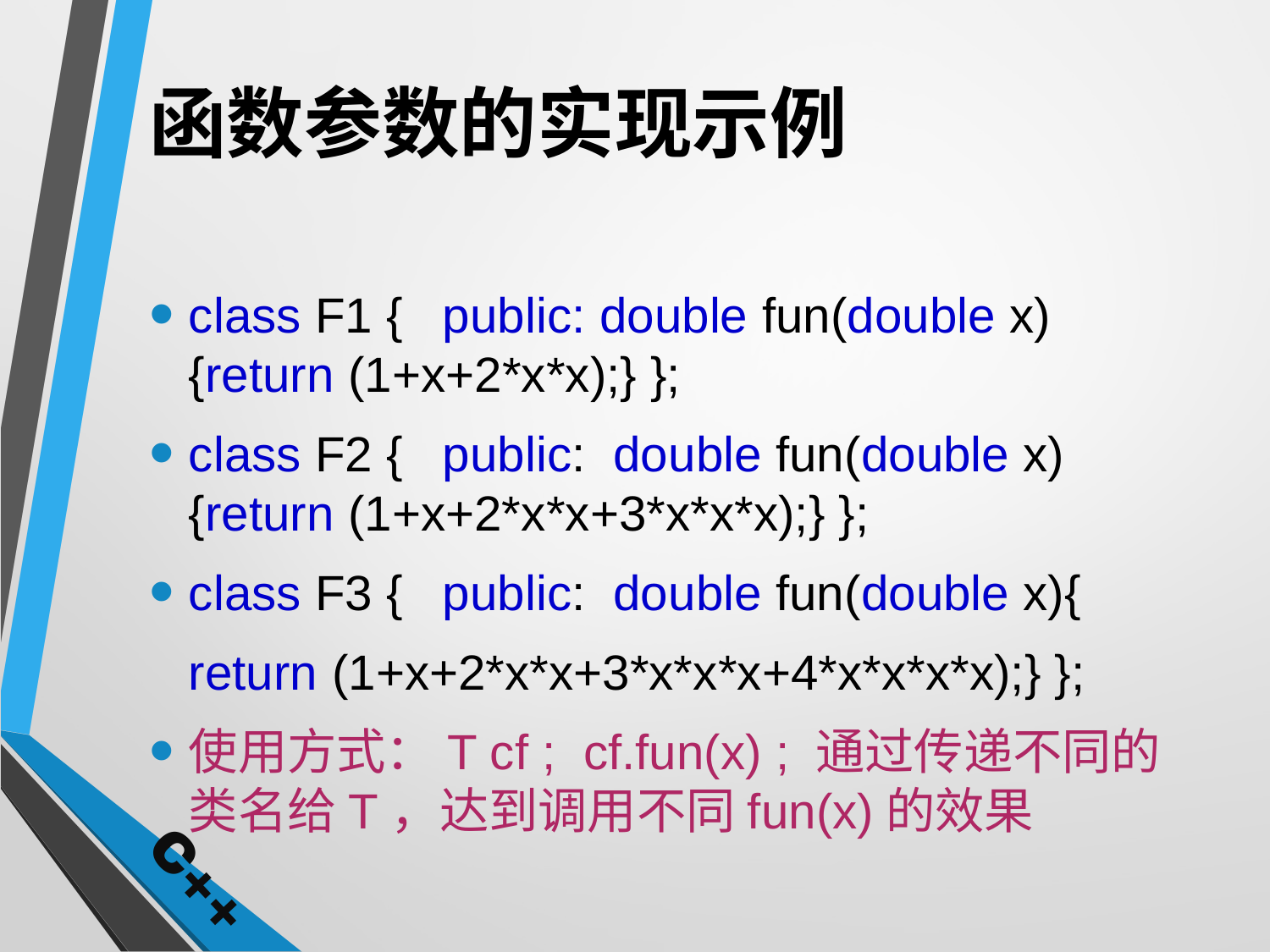

# 函数参数的实现示例
class F1 {	public: double fun(double x){return (1+x+2*x*x);} };
class F2 {	public:  double fun(double x){return (1+x+2*x*x+3*x*x*x);} };
class F3 {	public:  double fun(double x){
	return (1+x+2*x*x+3*x*x*x+4*x*x*x*x);} };
使用方式：T cf ;  cf.fun(x) ; 通过传递不同的类名给T，达到调用不同fun(x)的效果